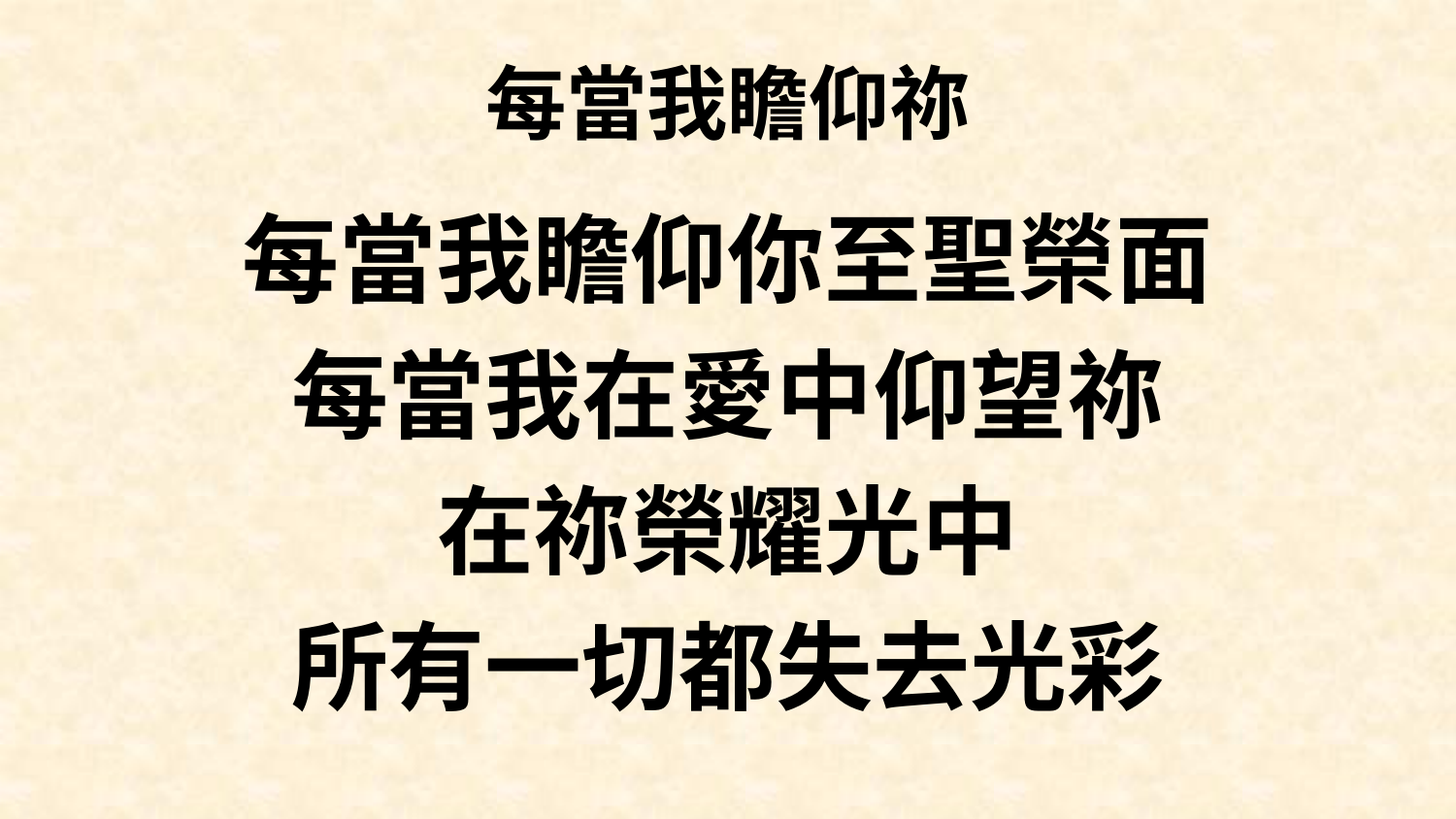

# 每當我瞻仰祢
每當我瞻仰你至聖榮面
每當我在愛中仰望祢
在祢榮耀光中
所有一切都失去光彩